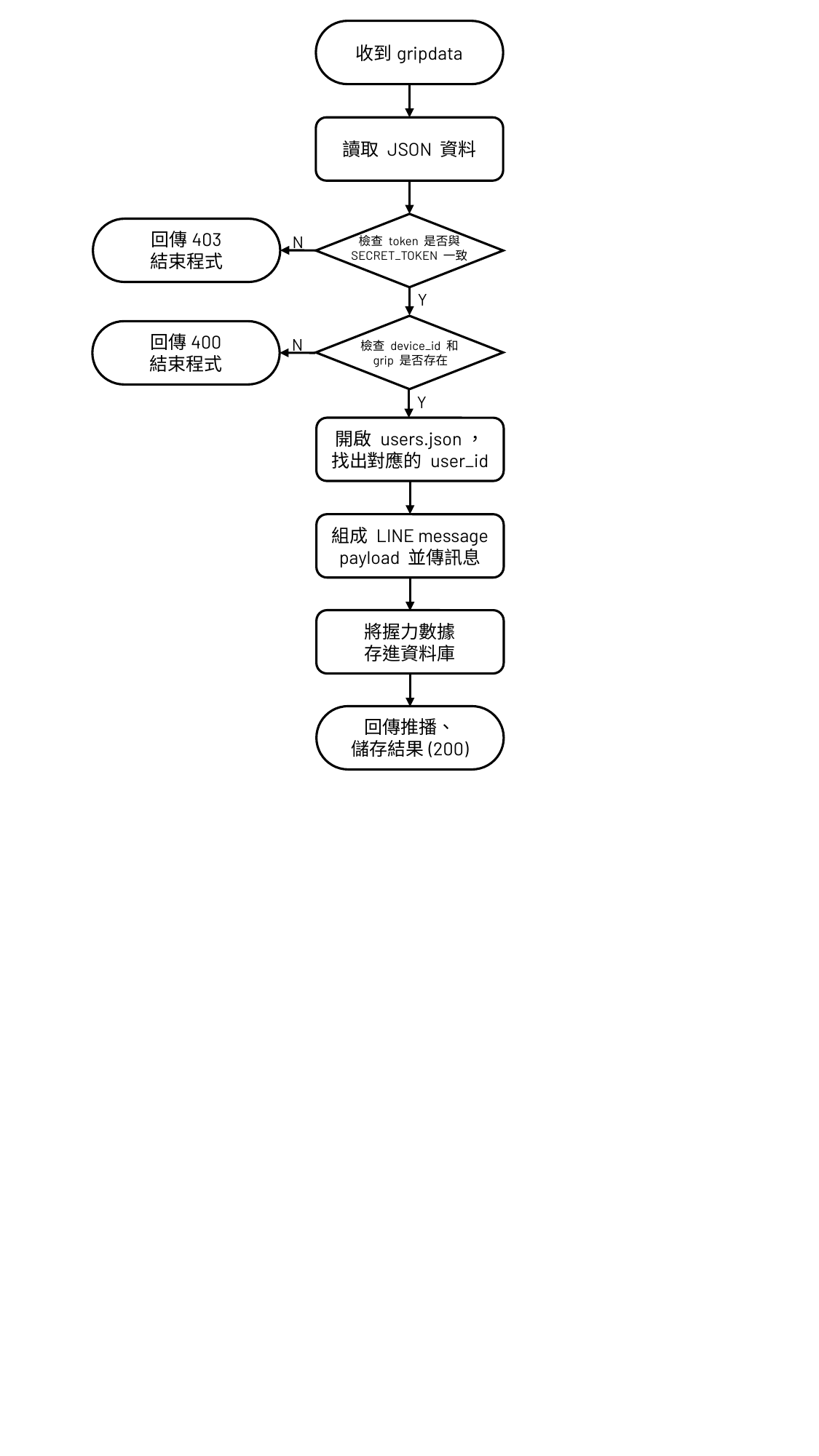

收到gripdata
讀取 JSON 資料

回傳403
結束程式
N
檢查 token 是否與 SECRET_TOKEN 一致
Y

回傳400
結束程式
N
檢查 device_id 和
 grip 是否存在
Y
開啟 users.json，找出對應的 user_id
組成 LINE message payload 並傳訊息
將握力數據
存進資料庫
回傳推播、
儲存結果(200)